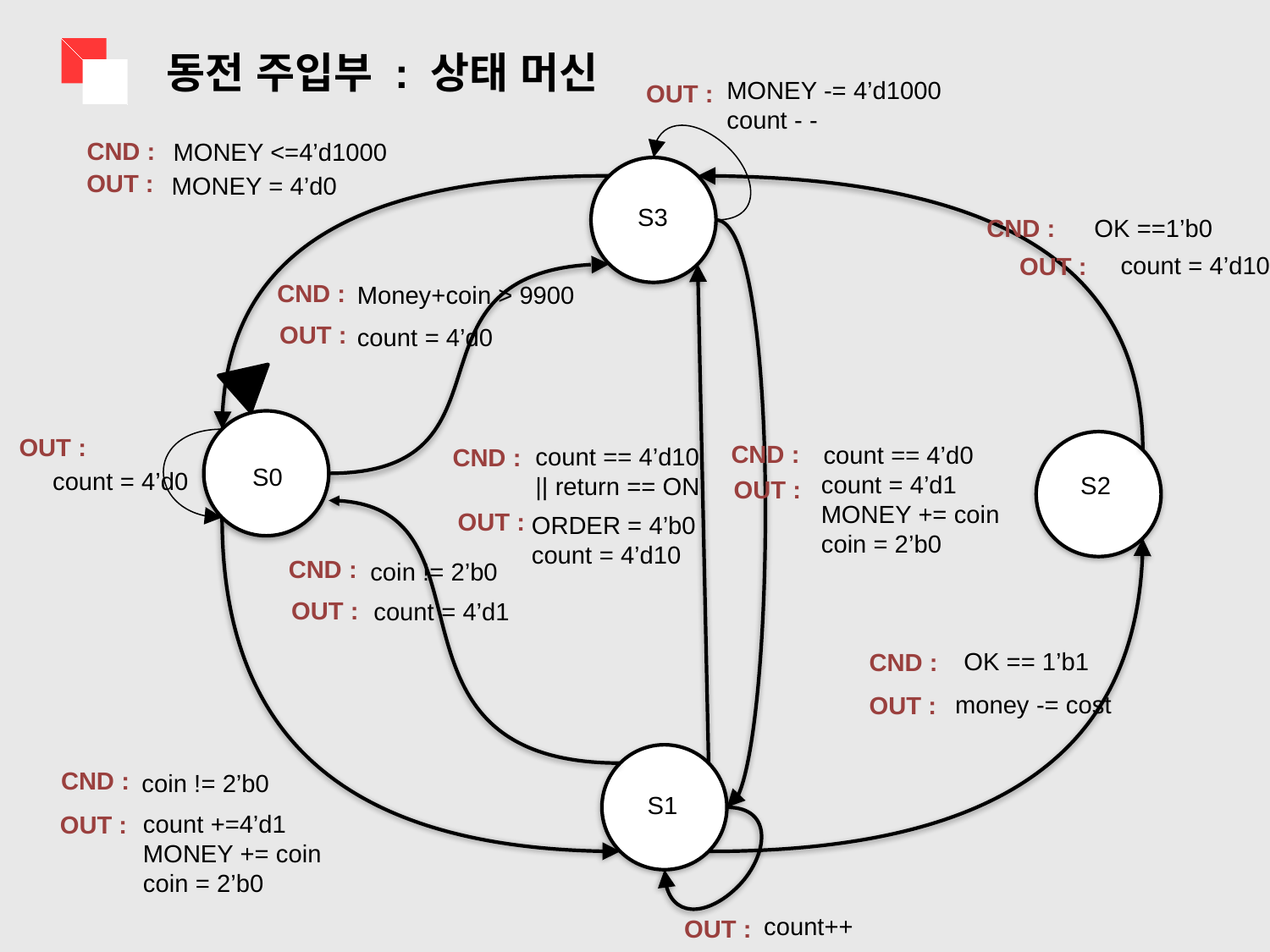

동전 주입부 : 상태 머신

MONEY -= 4’d1000
count - -
OUT :

S3
CND :
MONEY <=4’d1000
OUT :
MONEY = 4’d0
CND :
OK ==1’b0
count = 4’d10
OUT :
CND :
count == 4’d0
count = 4’d1
MONEY += coin
coin = 2’b0
OUT :
CND :
Money+coin > 9900
OUT :
count = 4’d0
count == 4’d10
|| return == ON
CND :

OUT :
S0
count = 4’d0

S2
CND :
coin != 2’b0
OUT :
count = 4’d1
OUT :
ORDER = 4’b0
count = 4’d10
CND :
coin != 2’b0
count +=4’d1
MONEY += coin
coin = 2’b0
OUT :
    OK == 1’b1
CND :
money -= cost
OUT :

S1
count++
OUT :